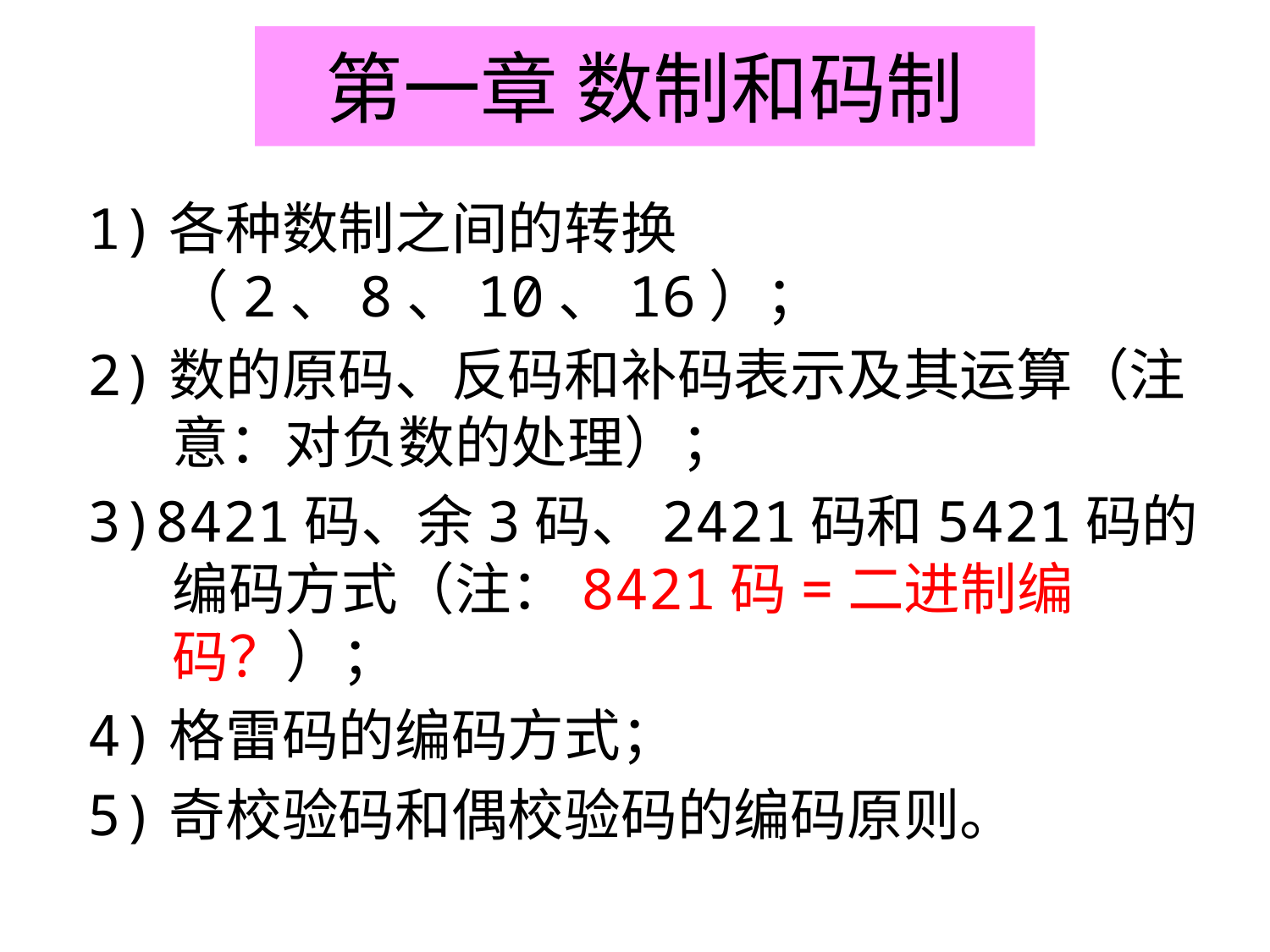

# 第一章 数制和码制
1)各种数制之间的转换（2、8、10、16）；
2)数的原码、反码和补码表示及其运算（注意：对负数的处理）；
3)8421码、余3码、2421码和5421码的编码方式（注：8421码=二进制编码？）；
4)格雷码的编码方式；
5)奇校验码和偶校验码的编码原则。